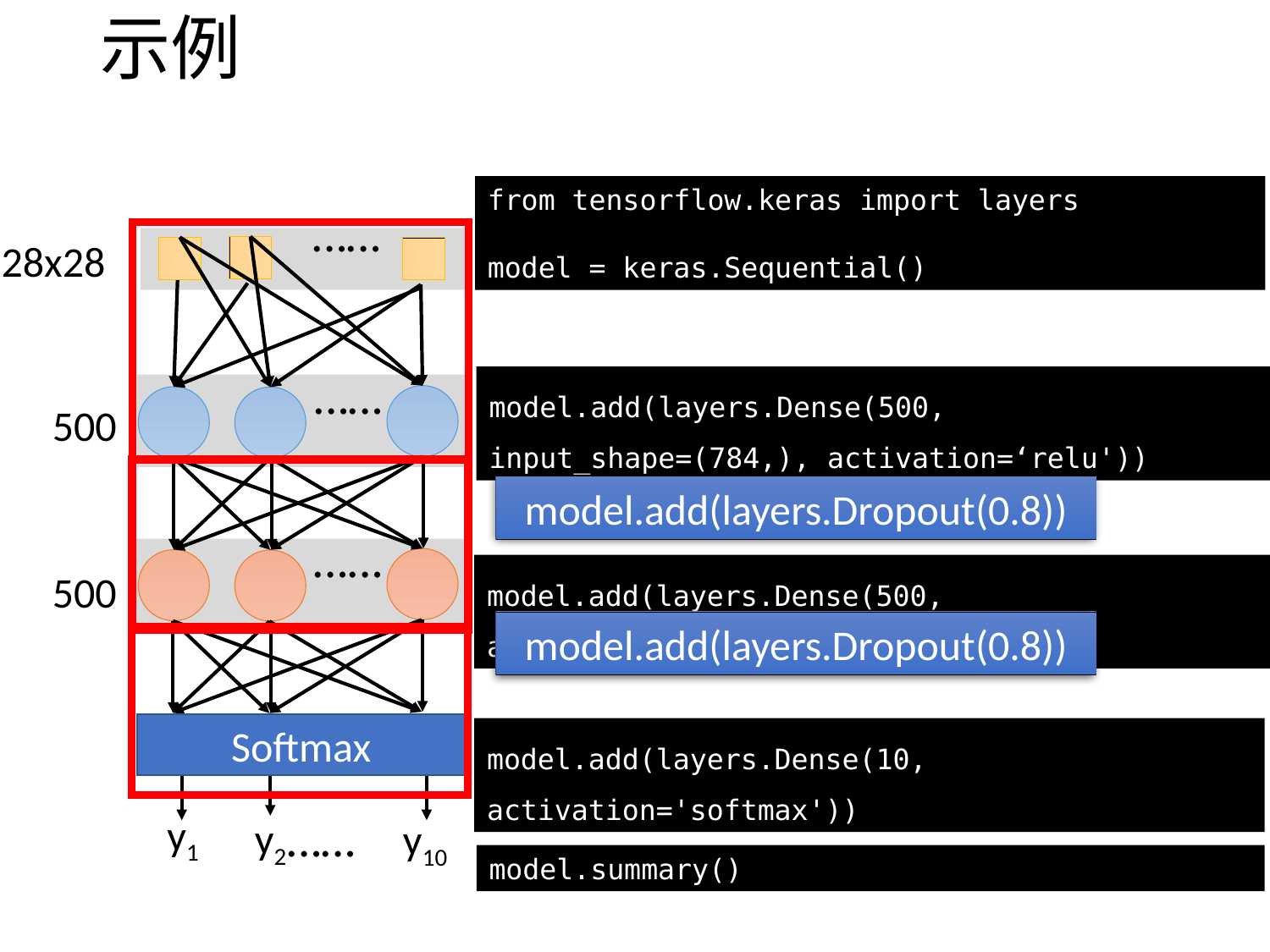

# 示例
from tensorflow.keras import layers

model = keras.Sequential()

……

……

……

28x28
model.add(layers.Dense(500, input_shape=(784,), activation=‘relu'))
500

model.add(layers.Dropout(0.8))
model.add(layers.Dense(500, activation=‘relu'))
500
model.add(layers.Dropout(0.8))

Softmax
model.add(layers.Dense(10, activation='softmax'))
y1
y2
y10
……
model.summary()